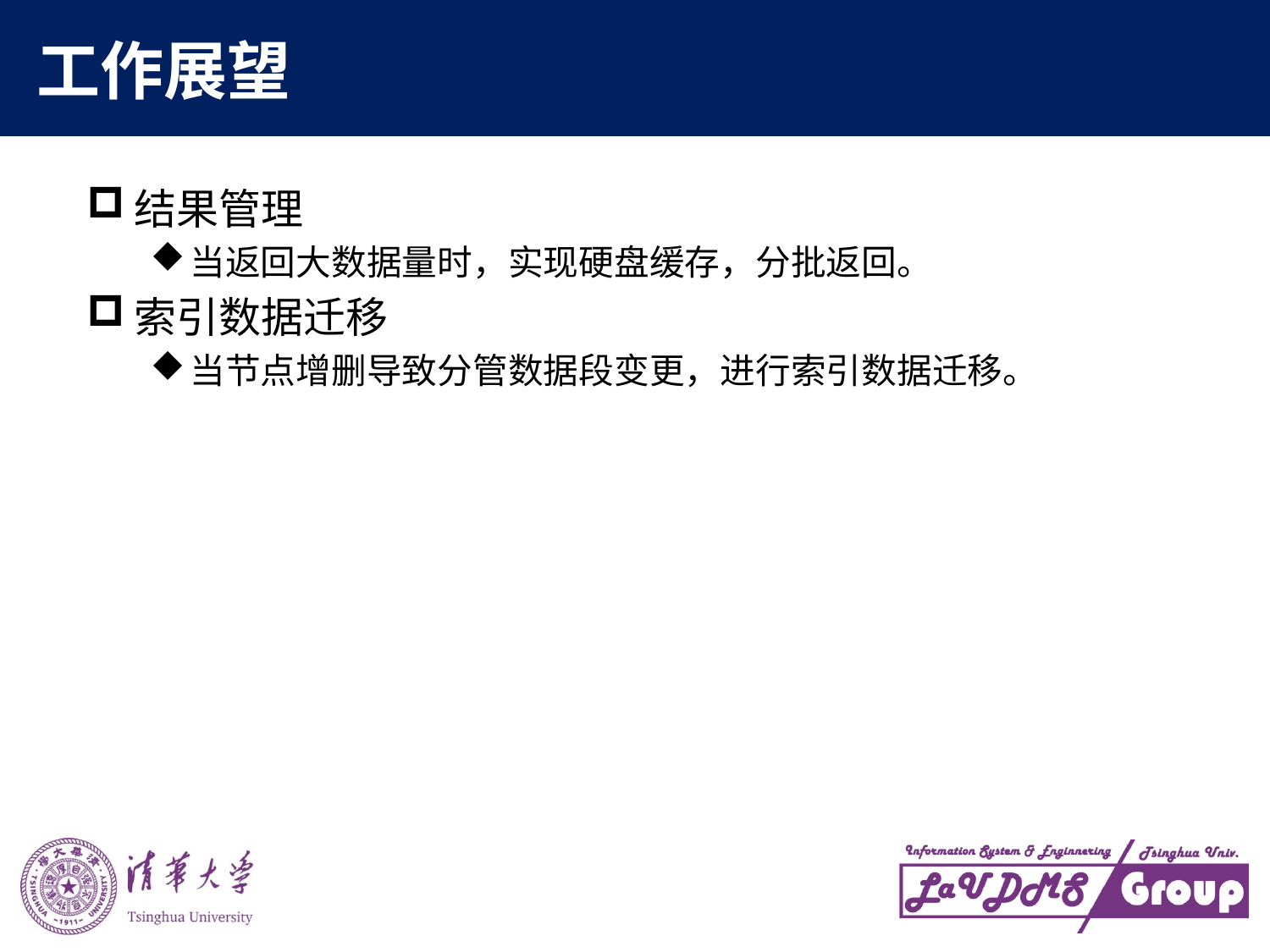

# 工作展望
结果管理
当返回大数据量时，实现硬盘缓存，分批返回。
索引数据迁移
当节点增删导致分管数据段变更，进行索引数据迁移。